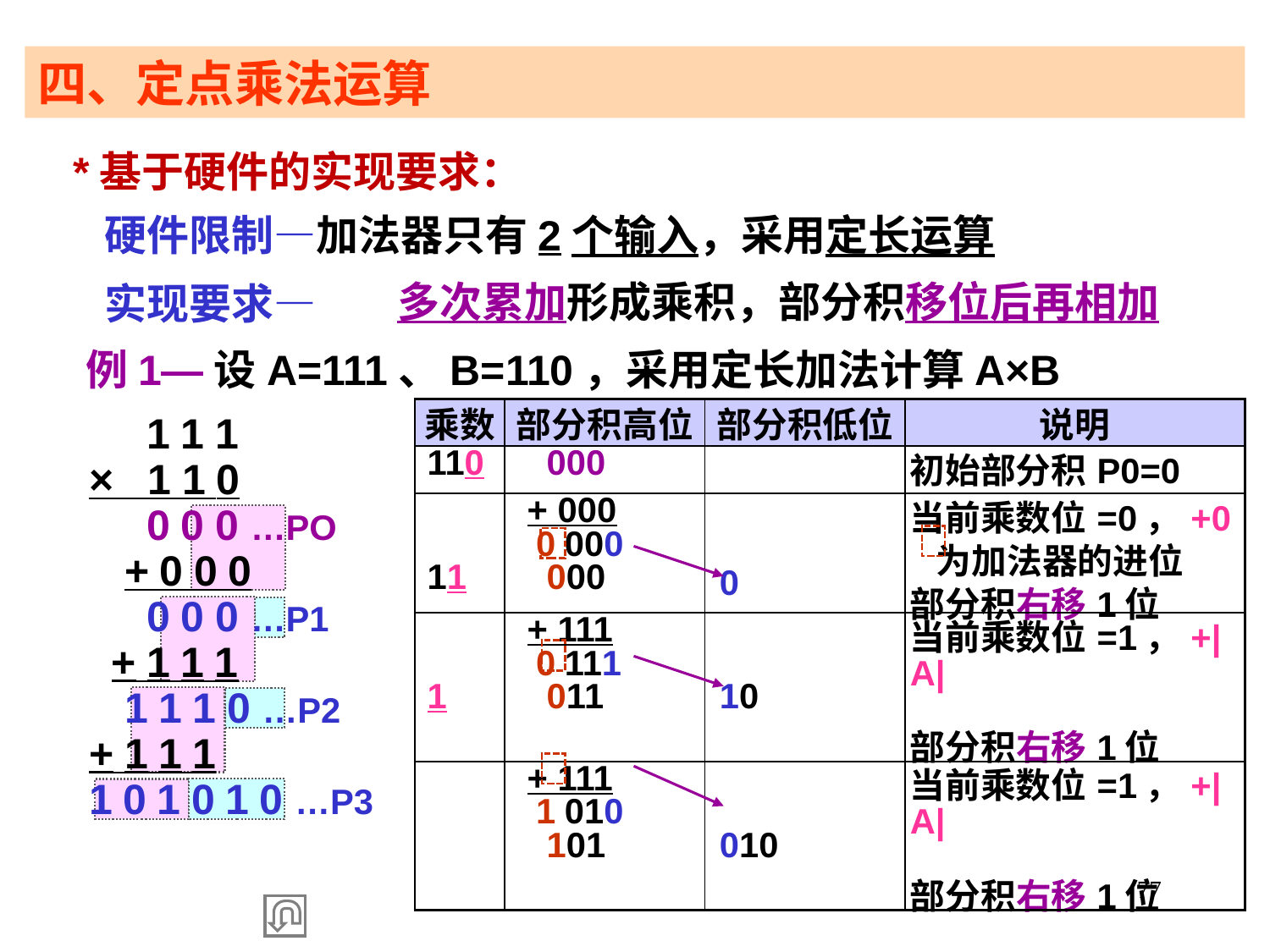

四、定点乘法运算
   *基于硬件的实现要求：
      硬件限制—加法器只有2个输入，采用定长运算
      实现要求—
多次累加形成乘积，部分积移位后再相加
    例1—设A=111、B=110，采用定长加法计算A×B
| 乘数 | 部分积高位 | 部分积低位 | 说明 |
| --- | --- | --- | --- |
| 110 | 000 |  | 初始部分积P0=0 |
| 11 | + 000 0 000 000 | 0 | 当前乘数位=0，+0 为加法器的进位 部分积右移1位 |
| 1 | + 111 0 111 011 | 10 | 当前乘数位=1，+|A| 部分积右移1位 |
|  | + 111 1 010 101 | 010 | 当前乘数位=1，+|A| 部分积右移1位 |
      1 1 1
 ×   1 1 0
      0 0 0 …PO
    + 0 0 0
      0 0 0 …P1
   + 1 1 1
    1 1 1 0 …P2
 + 1 1 1
 1 0 1 0 1 0 …P3

77